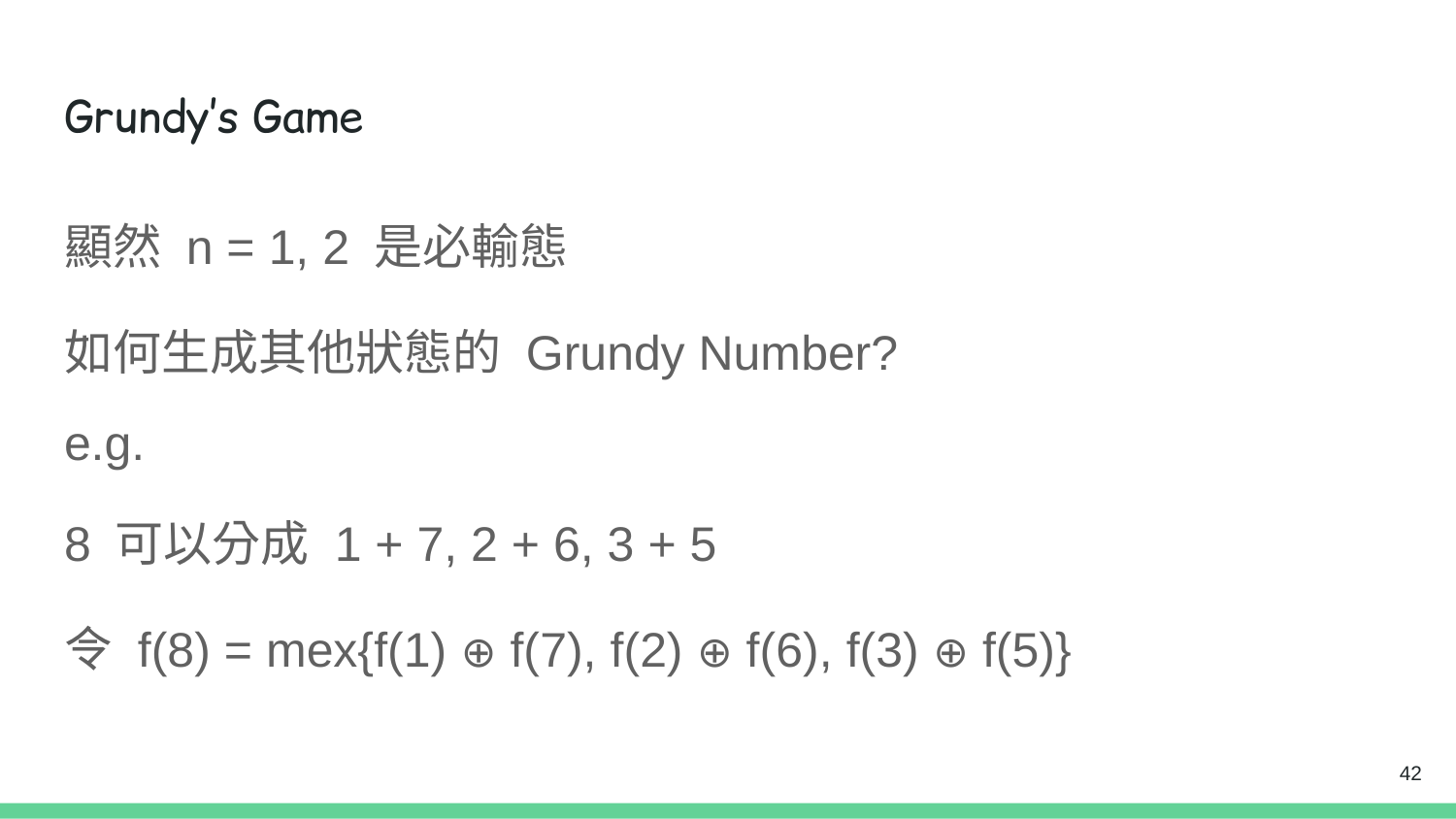

# Grundy’s Game
顯然 n = 1, 2 是必輸態
如何生成其他狀態的 Grundy Number?
e.g.
8 可以分成 1 + 7, 2 + 6, 3 + 5
令 f(8) = mex{f(1) ⊕ f(7), f(2) ⊕ f(6), f(3) ⊕ f(5)}
42